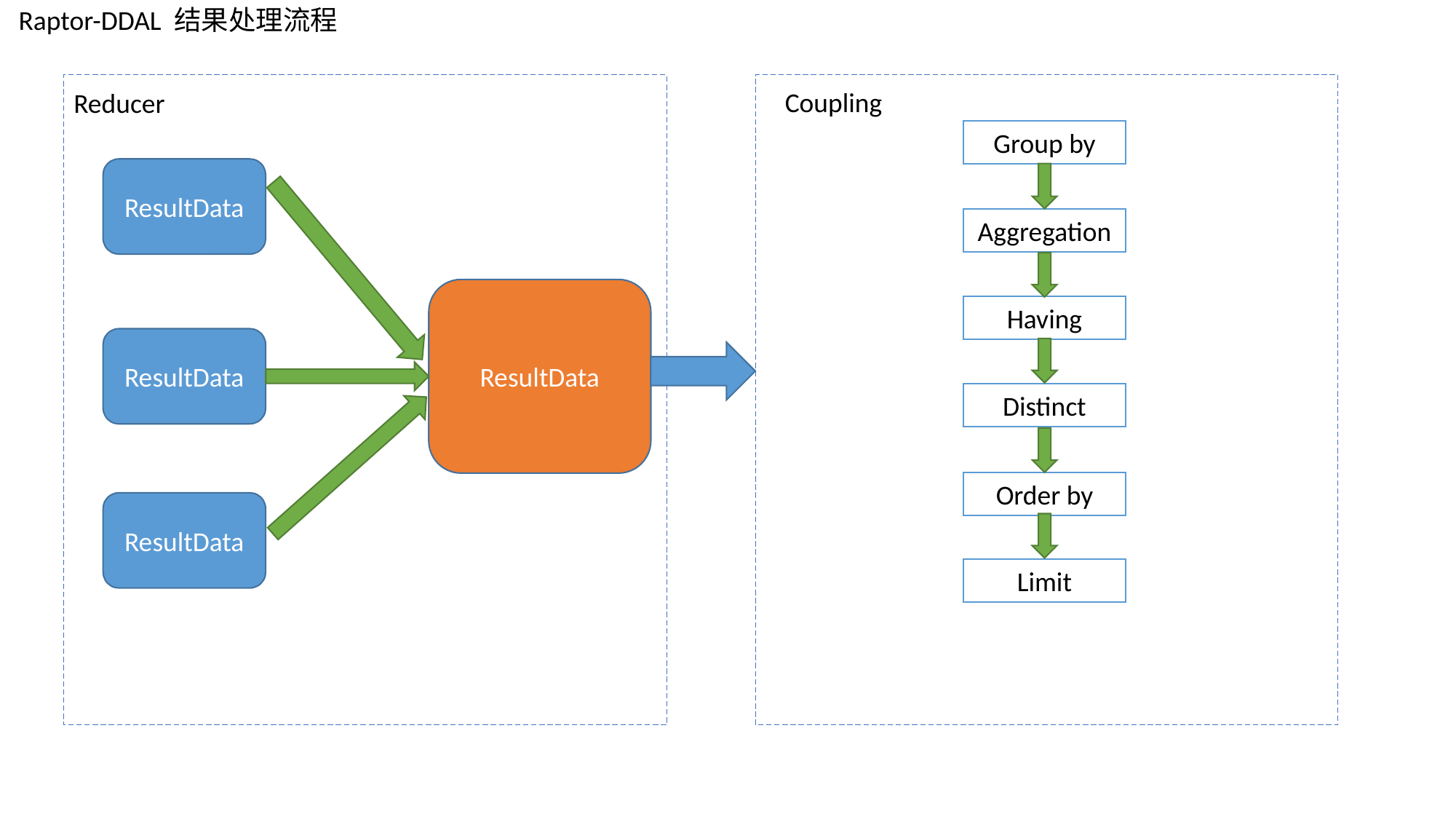

Raptor-DDAL 结果处理流程

Coupling
Reducer
Group by
ResultData

Aggregation

ResultData
Having
ResultData

Distinct

Order by
ResultData

Limit